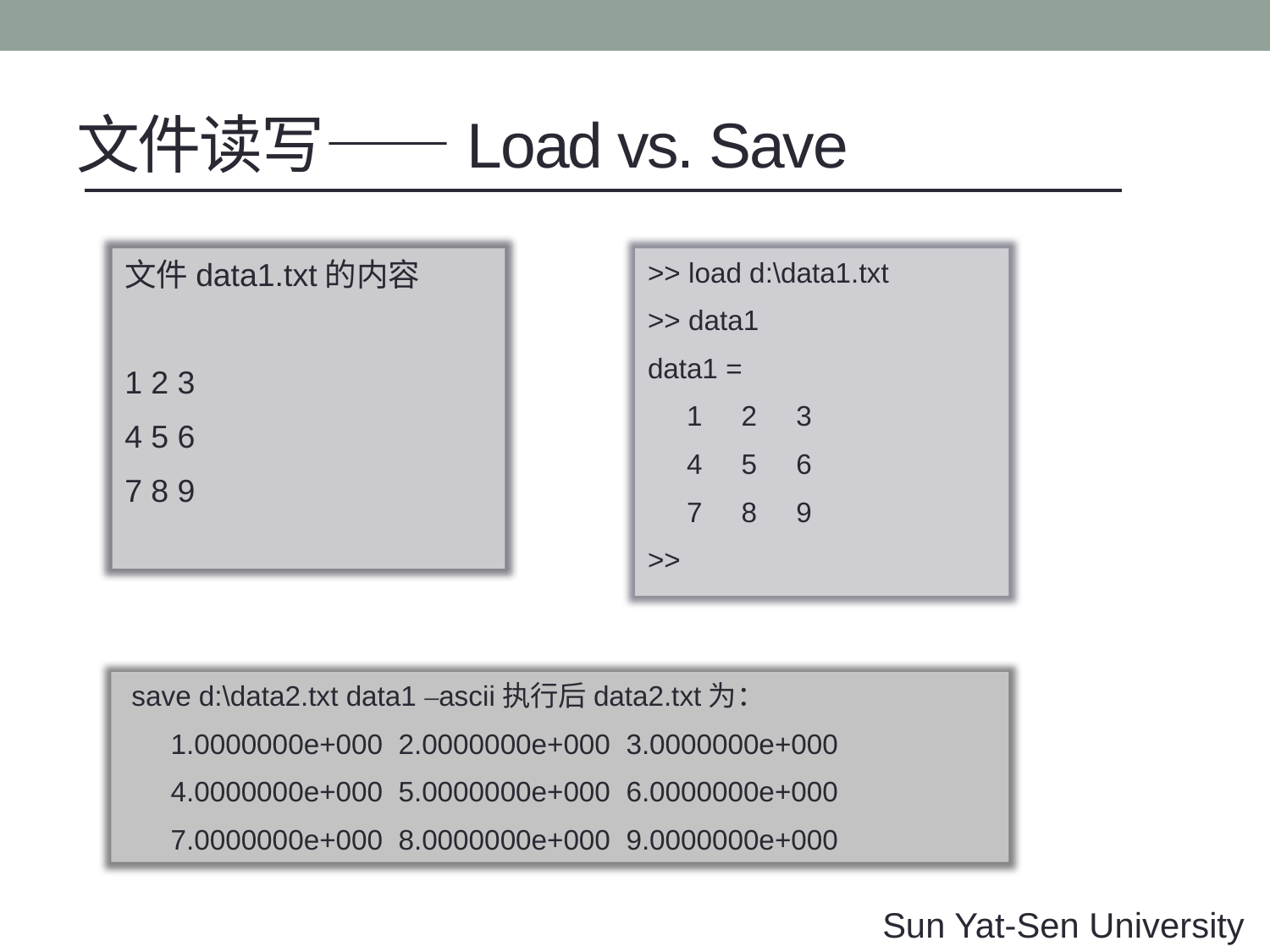

# 文件读写——Load vs. Save
文件data1.txt的内容

1 2 3
4 5 6
7 8 9

>> load d:\data1.txt
>> data1
data1 =
     1     2     3
     4     5     6
     7     8     9
>>
 save d:\data2.txt data1 –ascii执行后data2.txt为：
      1.0000000e+000  2.0000000e+000  3.0000000e+000
      4.0000000e+000  5.0000000e+000  6.0000000e+000
      7.0000000e+000  8.0000000e+000  9.0000000e+000